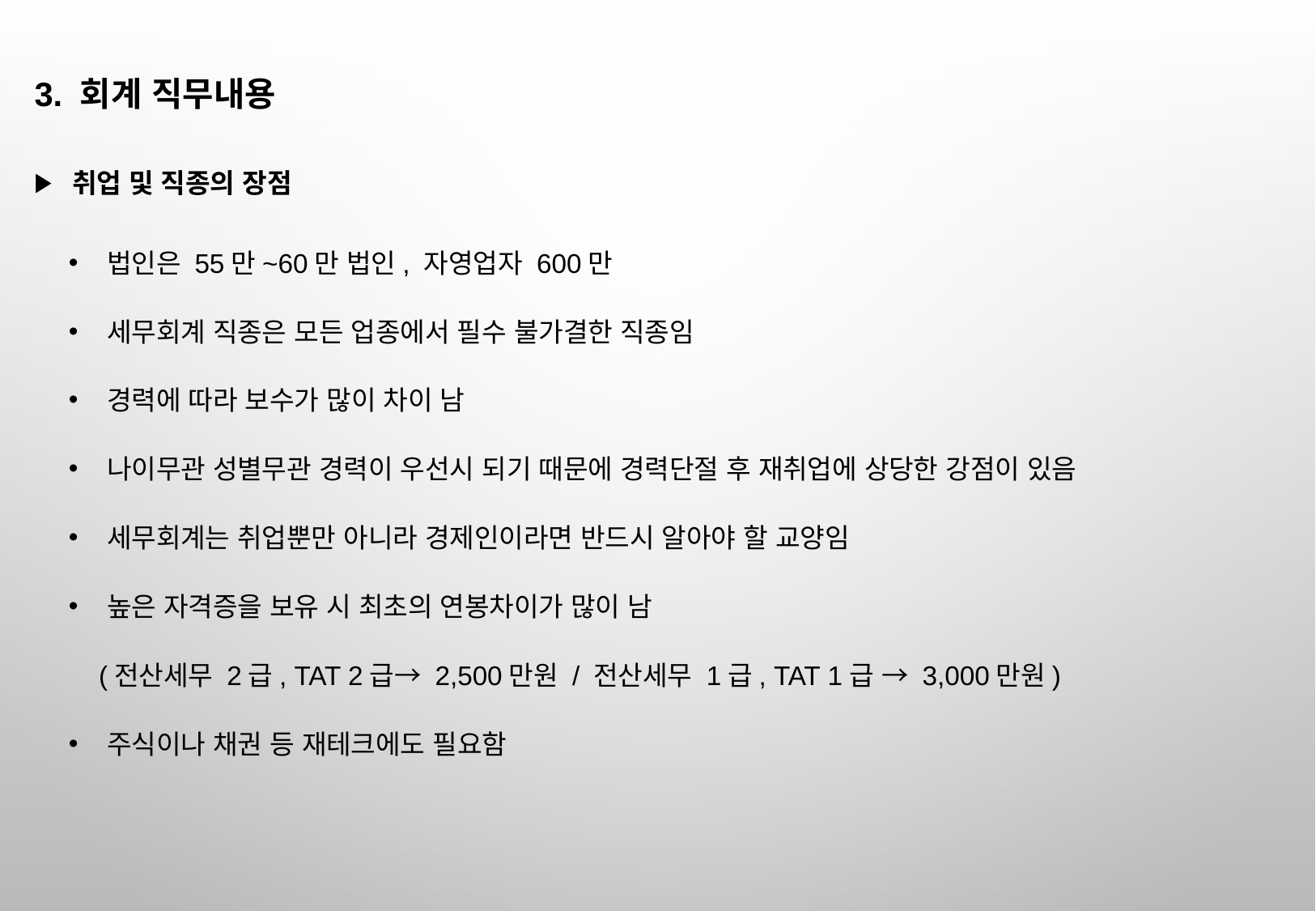

3. 회계 직무내용
취업 및 직종의 장점
법인은 55만~60만 법인, 자영업자 600만
세무회계 직종은 모든 업종에서 필수 불가결한 직종임
경력에 따라 보수가 많이 차이 남
나이무관 성별무관 경력이 우선시 되기 때문에 경력단절 후 재취업에 상당한 강점이 있음
세무회계는 취업뿐만 아니라 경제인이라면 반드시 알아야 할 교양임
높은 자격증을 보유 시 최초의 연봉차이가 많이 남
    (전산세무 2급, TAT 2급→ 2,500만원 / 전산세무 1급, TAT 1급 → 3,000만원)
주식이나 채권 등 재테크에도 필요함